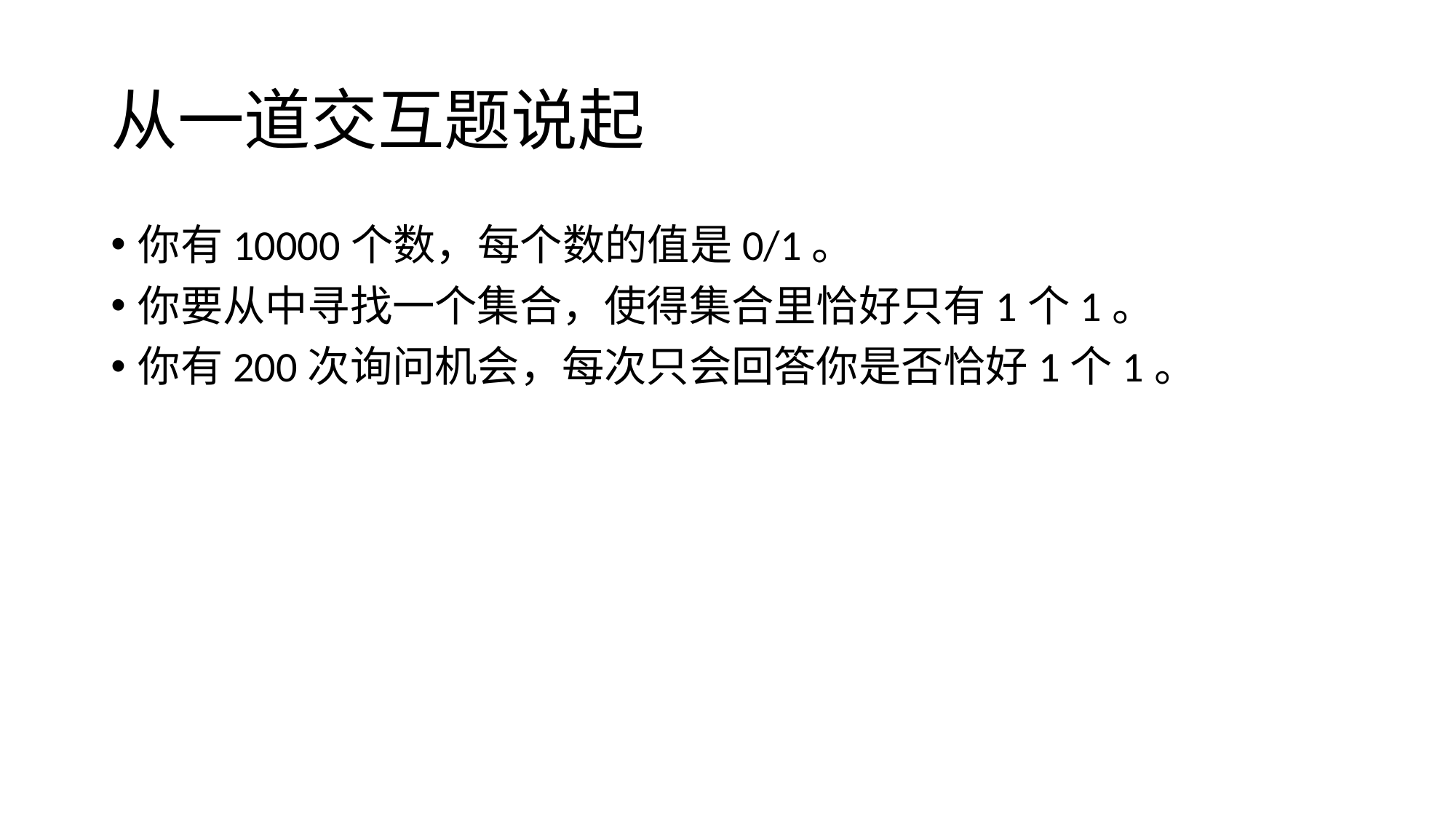

# 从一道交互题说起
你有10000个数，每个数的值是0/1。
你要从中寻找一个集合，使得集合里恰好只有1个1。
你有200次询问机会，每次只会回答你是否恰好1个1。